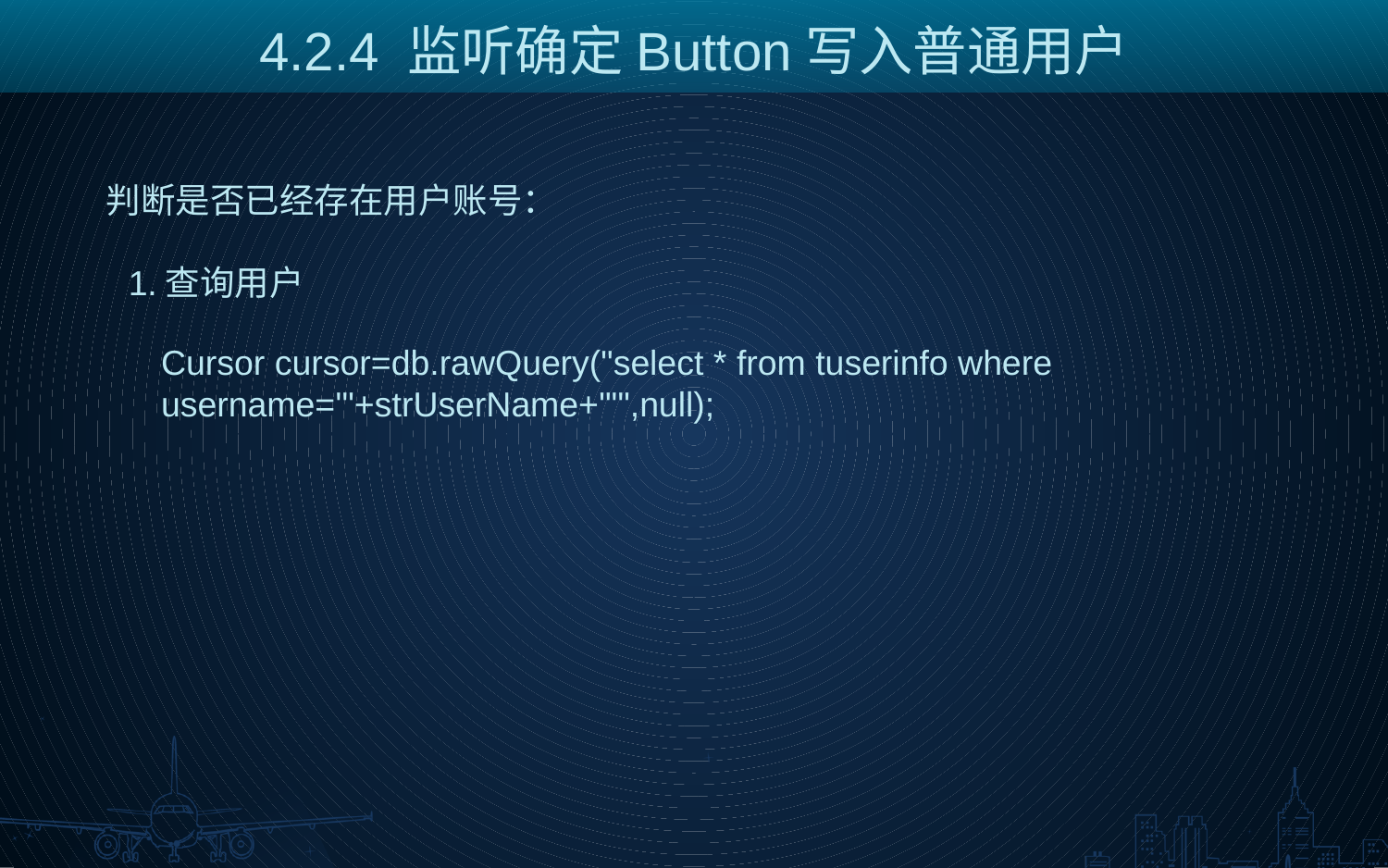

4.2.4 监听确定Button写入普通用户
判断是否已经存在用户账号：
1.查询用户
Cursor cursor=db.rawQuery("select * from tuserinfo where username='"+strUserName+"'",null);